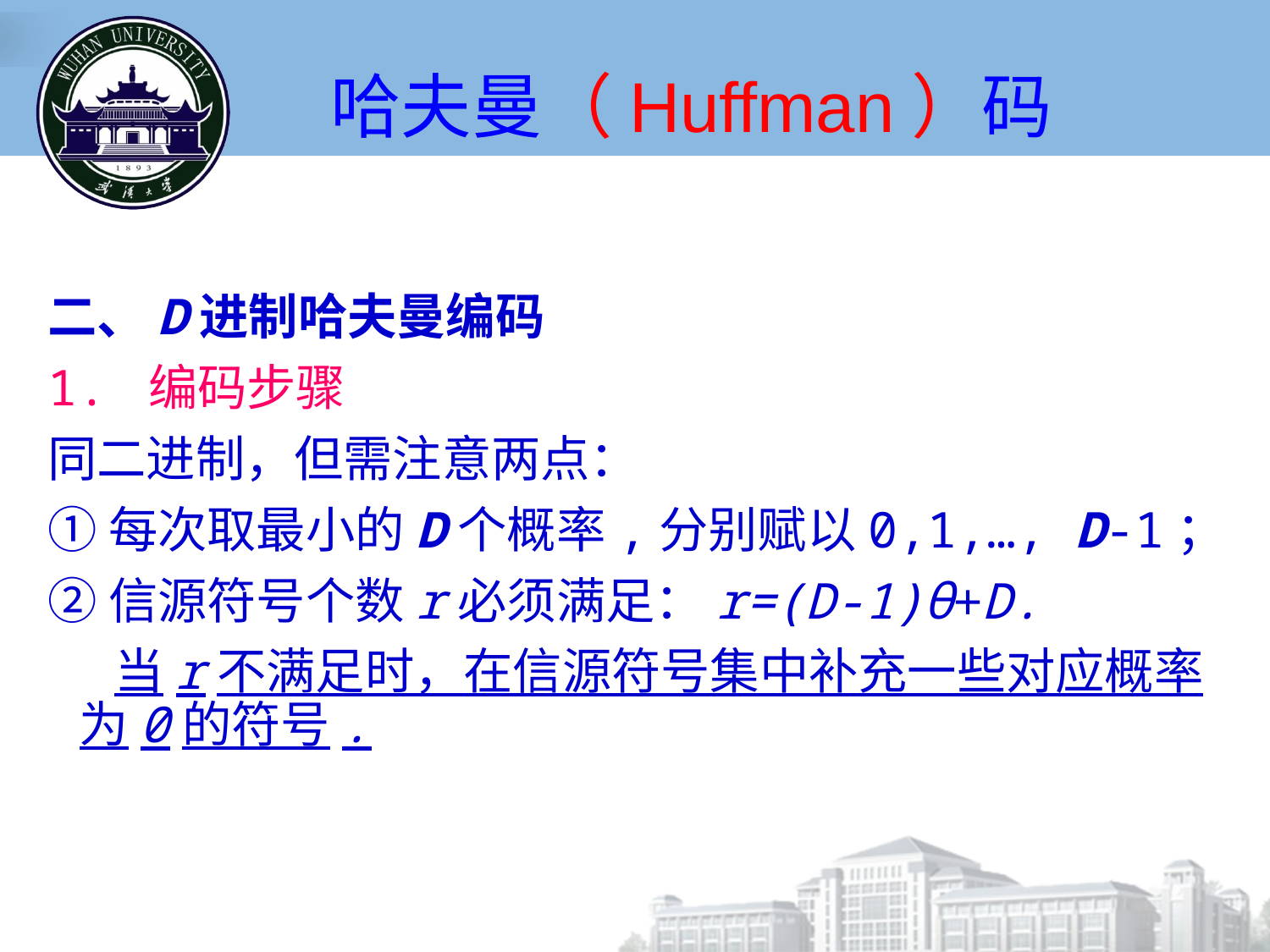

哈夫曼（Huffman）码
二、D进制哈夫曼编码
1. 编码步骤
同二进制，但需注意两点：
①每次取最小的D个概率,分别赋以0,1,…, D-1；
②信源符号个数r必须满足：r=(D-1)θ+D.
     当r不满足时，在信源符号集中补充一些对应概率为0的符号.